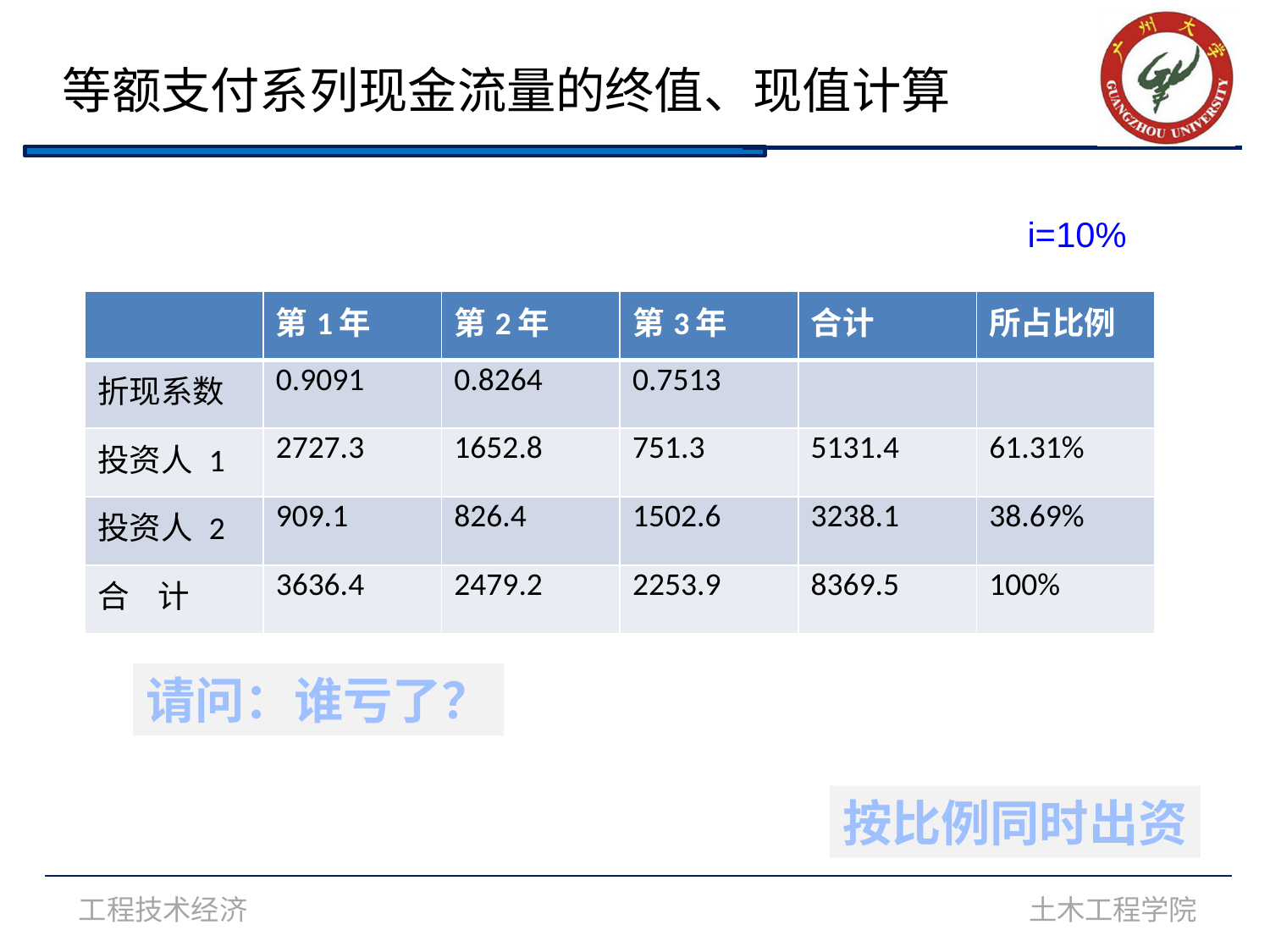

等额支付系列现金流量的终值、现值计算
i=10%
|  | 第1年 | 第2年 | 第3年 | 合计 | 所占比例 |
| --- | --- | --- | --- | --- | --- |
| 折现系数 | 0.9091 | 0.8264 | 0.7513 |  |  |
| 投资人 1 | 2727.3 | 1652.8 | 751.3 | 5131.4 | 61.31% |
| 投资人 2 | 909.1 | 826.4 | 1502.6 | 3238.1 | 38.69% |
| 合 计 | 3636.4 | 2479.2 | 2253.9 | 8369.5 | 100% |

请问：谁亏了？
按比例同时出资